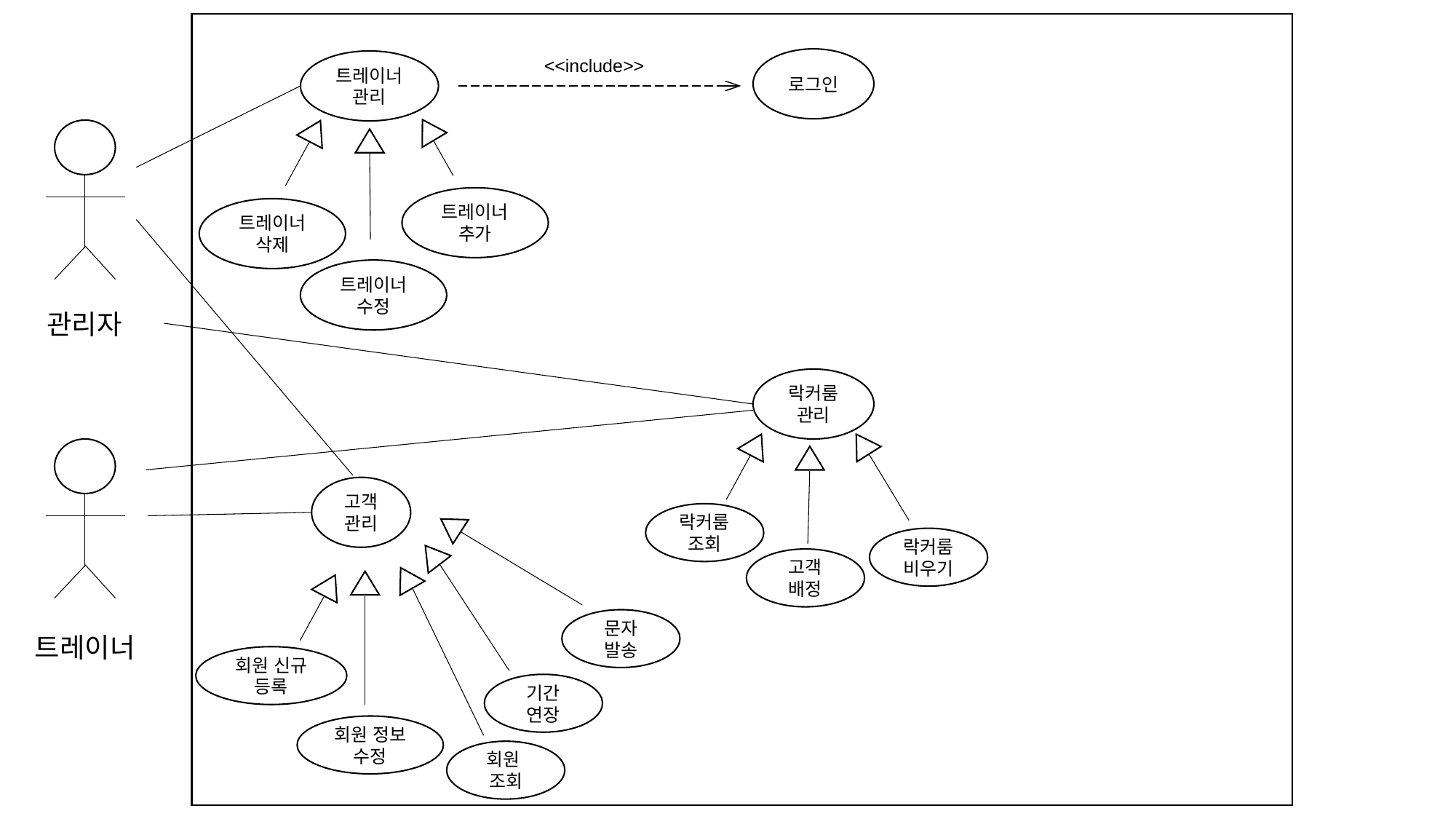

<<include>>
로그인
트레이너
관리

트레이너 추가
트레이너 삭제
트레이너 수정
관리자
락커룸
관리

고객
관리
락커룸
조회

락커룸
비우기

고객
배정

문자
발송
트레이너
회원 신규
등록
기간
연장
회원 정보
수정
회원
조회